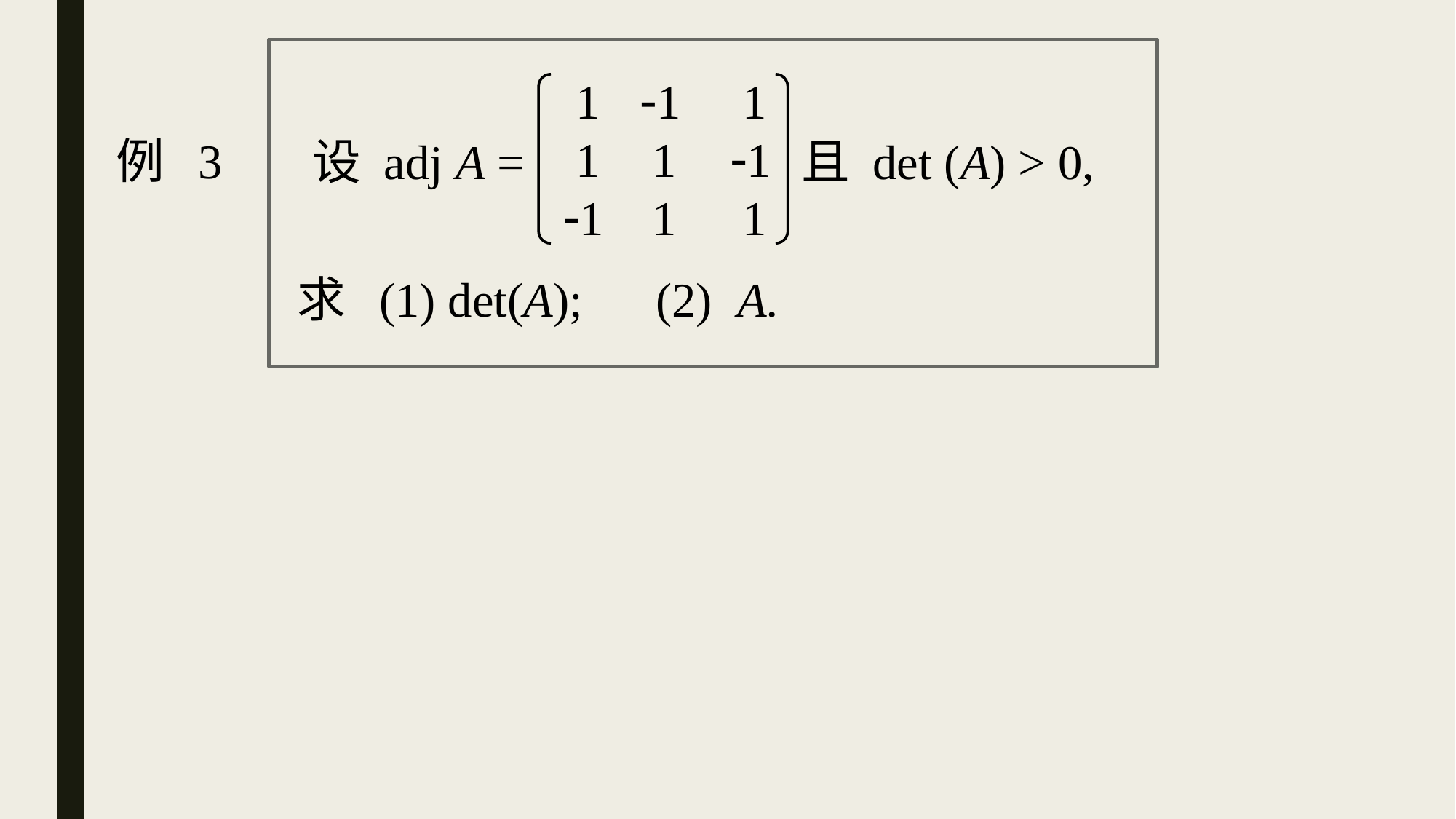

1
 1
−1
 −1
  1
  1
  1
 −1
  1

例  3
设 adj A =
且 det (A) > 0,
求  (1) det(A);      (2)  A.